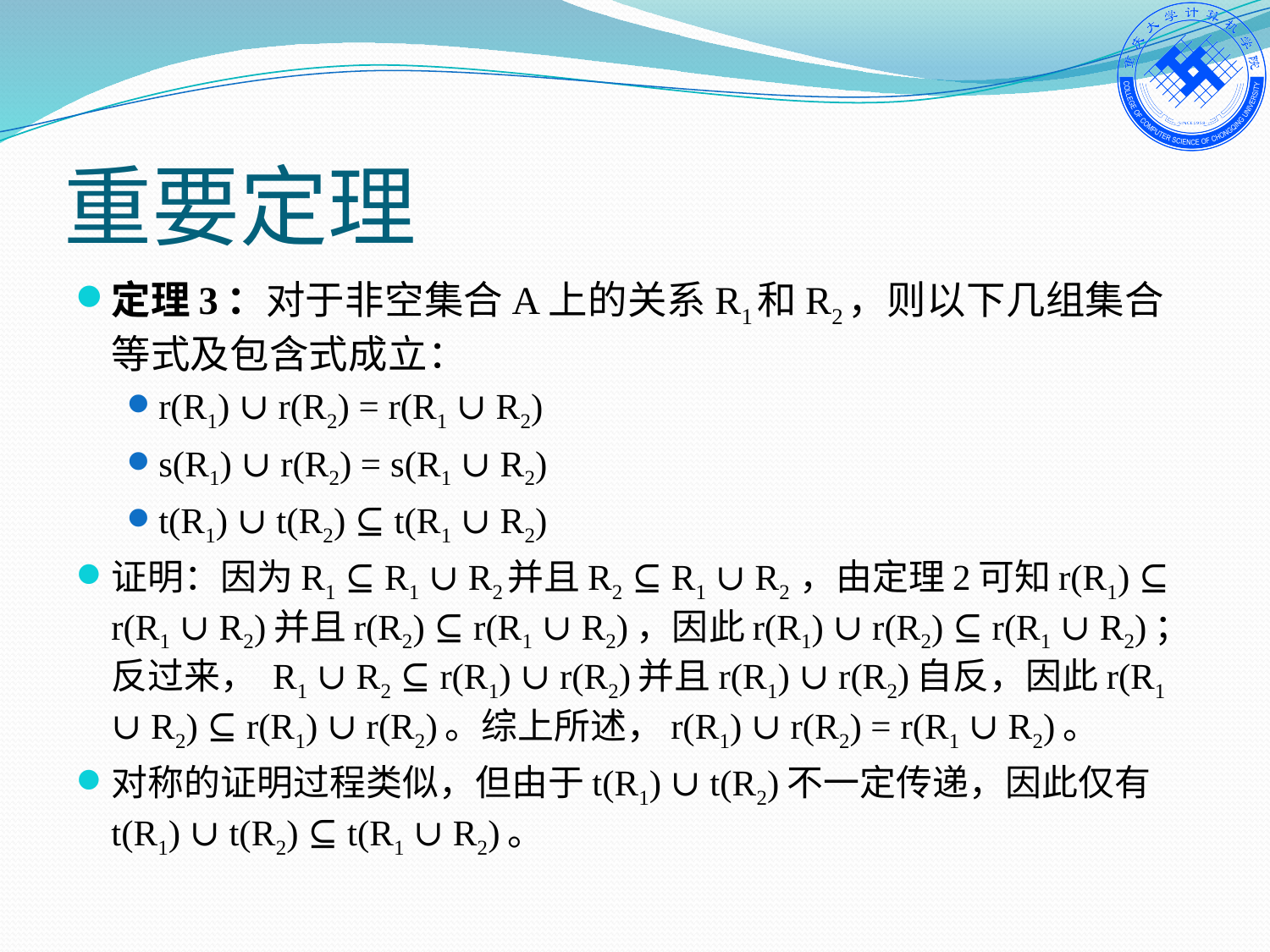

# 重要定理
定理3：对于非空集合A上的关系R1和R2，则以下几组集合等式及包含式成立：
r(R1) ∪ r(R2) = r(R1 ∪ R2)
s(R1) ∪ r(R2) = s(R1 ∪ R2)
t(R1) ∪ t(R2) ⊆ t(R1 ∪ R2)
证明：因为R1 ⊆ R1 ∪ R2并且R2 ⊆ R1 ∪ R2 ，由定理2可知r(R1) ⊆ r(R1 ∪ R2)并且r(R2) ⊆ r(R1 ∪ R2)，因此r(R1) ∪ r(R2) ⊆ r(R1 ∪ R2)；反过来， R1 ∪ R2 ⊆ r(R1) ∪ r(R2)并且r(R1) ∪ r(R2)自反，因此r(R1 ∪ R2) ⊆ r(R1) ∪ r(R2)。综上所述，r(R1) ∪ r(R2) = r(R1 ∪ R2)。
对称的证明过程类似，但由于t(R1) ∪ t(R2)不一定传递，因此仅有t(R1) ∪ t(R2) ⊆ t(R1 ∪ R2)。